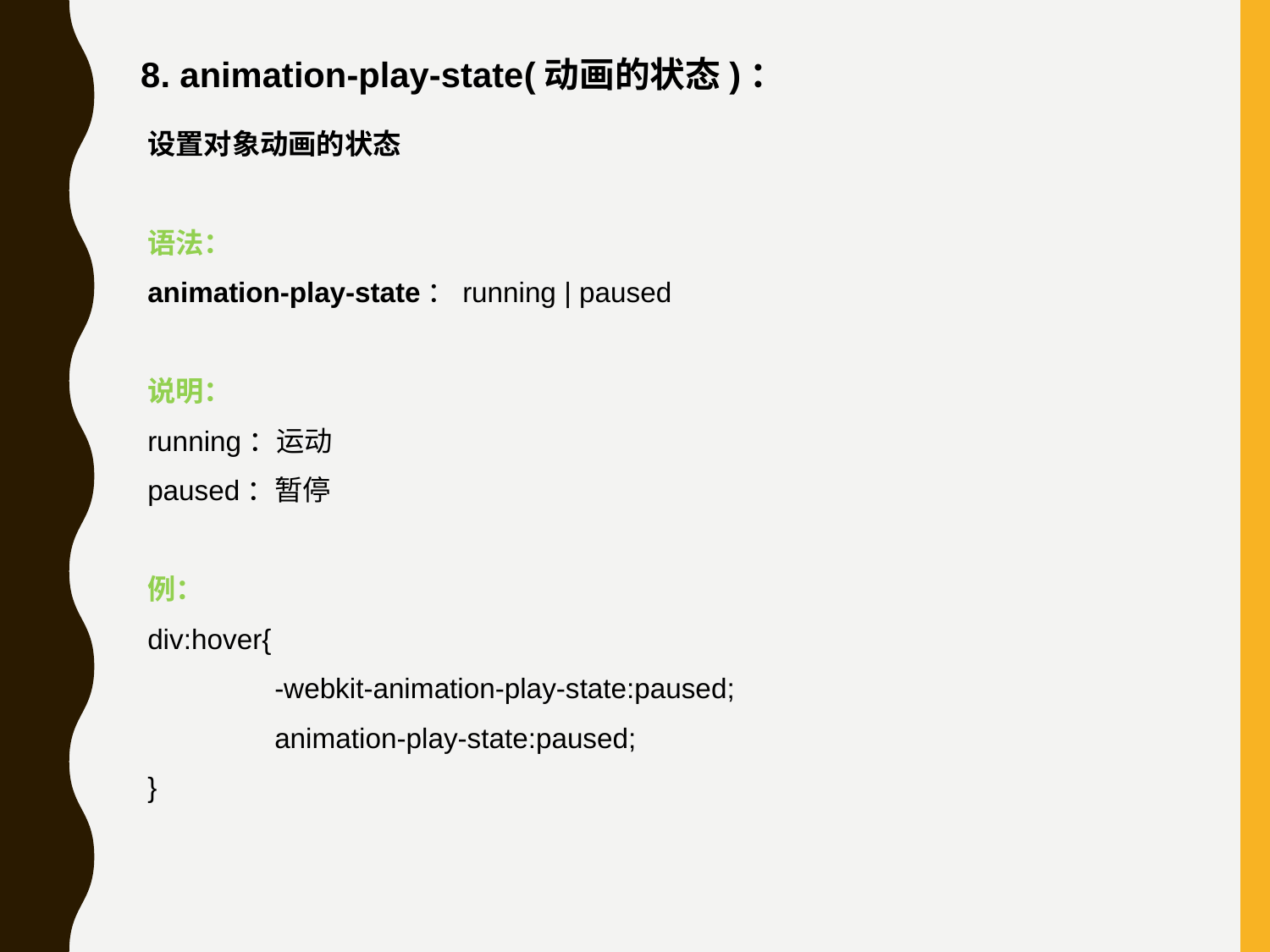

8. animation-play-state(动画的状态)：
设置对象动画的状态

语法：
animation-play-state：running | paused

说明：
running：运动
paused：暂停

例：
div:hover{
	-webkit-animation-play-state:paused;
	animation-play-state:paused;
}